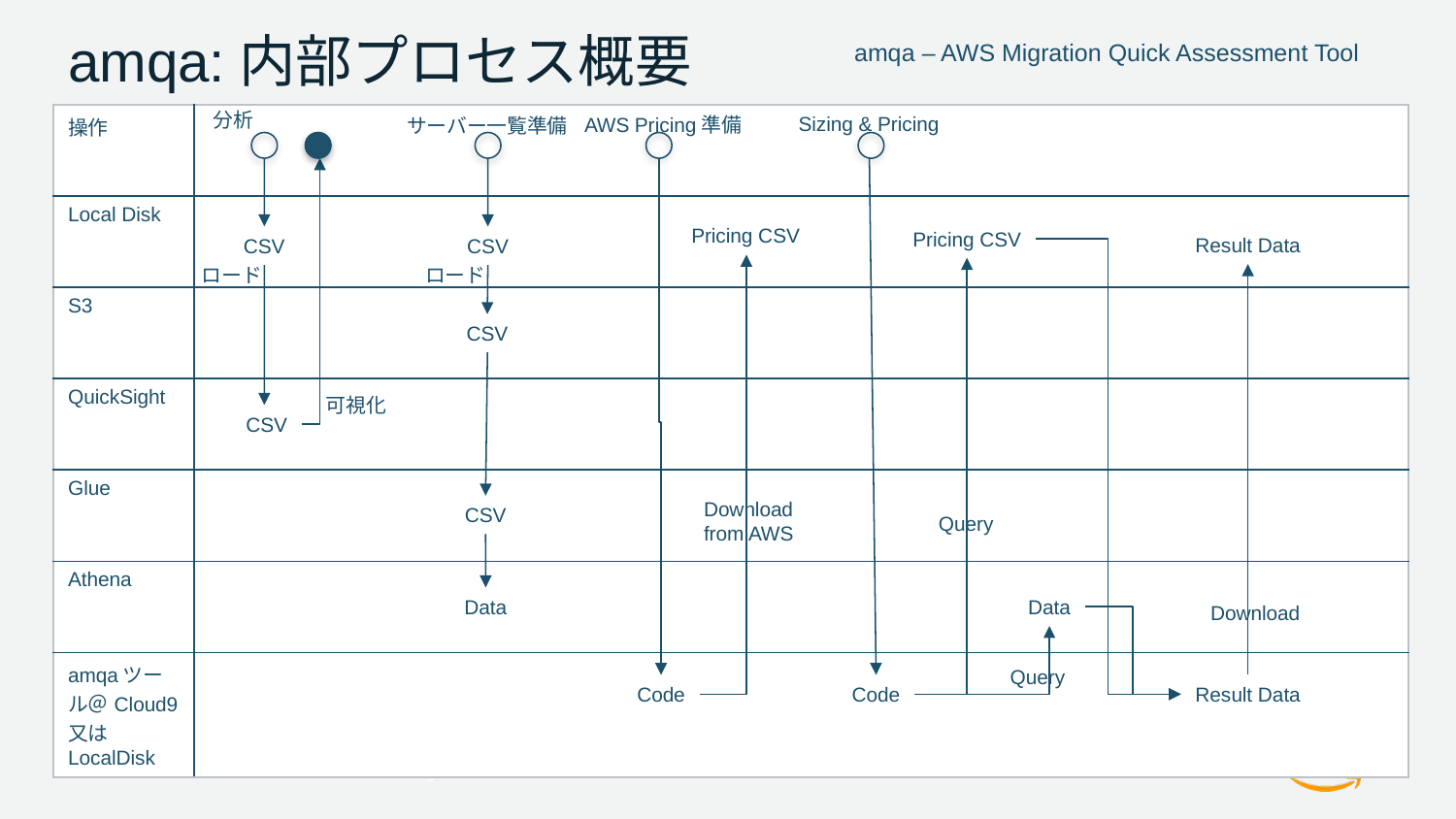

# amqa:内部プロセス概要
amqa – AWS Migration Quick Assessment Tool
分析
Sizing & Pricing
AWS Pricing準備
サーバー一覧準備

Pricing CSV
Pricing CSV
Result Data
CSV
CSV
ロード
ロード
CSV
可視化
CSV
Download from AWS
CSV
Query
Data
Data
Download
Query
Result Data
Code
Code
| 操作 |  |
| --- | --- |
| Local Disk |  |
| S3 |  |
| QuickSight |  |
| Glue |  |
| Athena |  |
| amqaツール＠Cloud9又はLocalDisk |  |